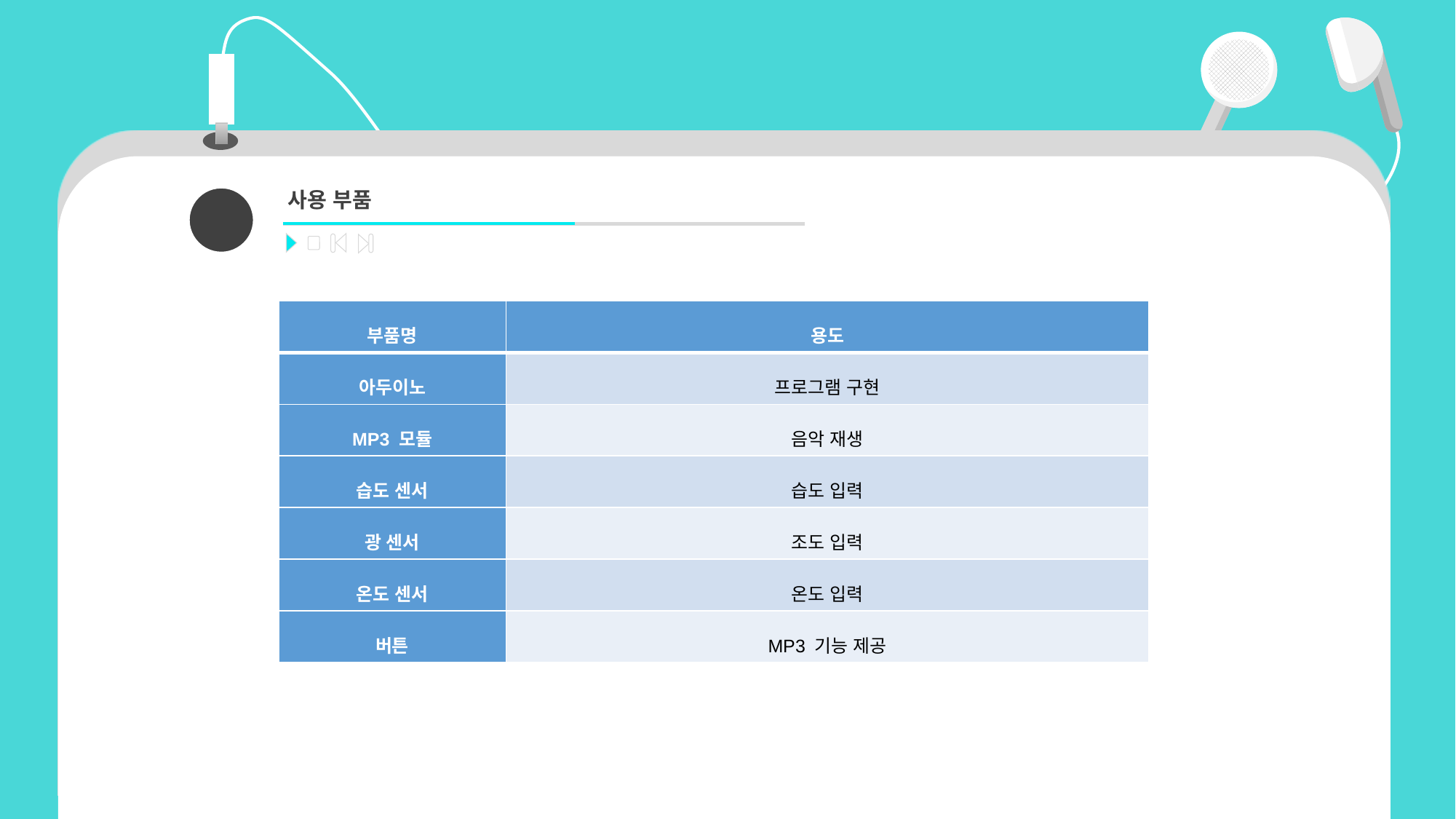

사용 부품

| 부품명 | 용도 |
| --- | --- |
| 아두이노 | 프로그램 구현 |
| MP3 모듈 | 음악 재생 |
| 습도 센서 | 습도 입력 |
| 광 센서 | 조도 입력 |
| 온도 센서 | 온도 입력 |
| 버튼 | MP3 기능 제공 |